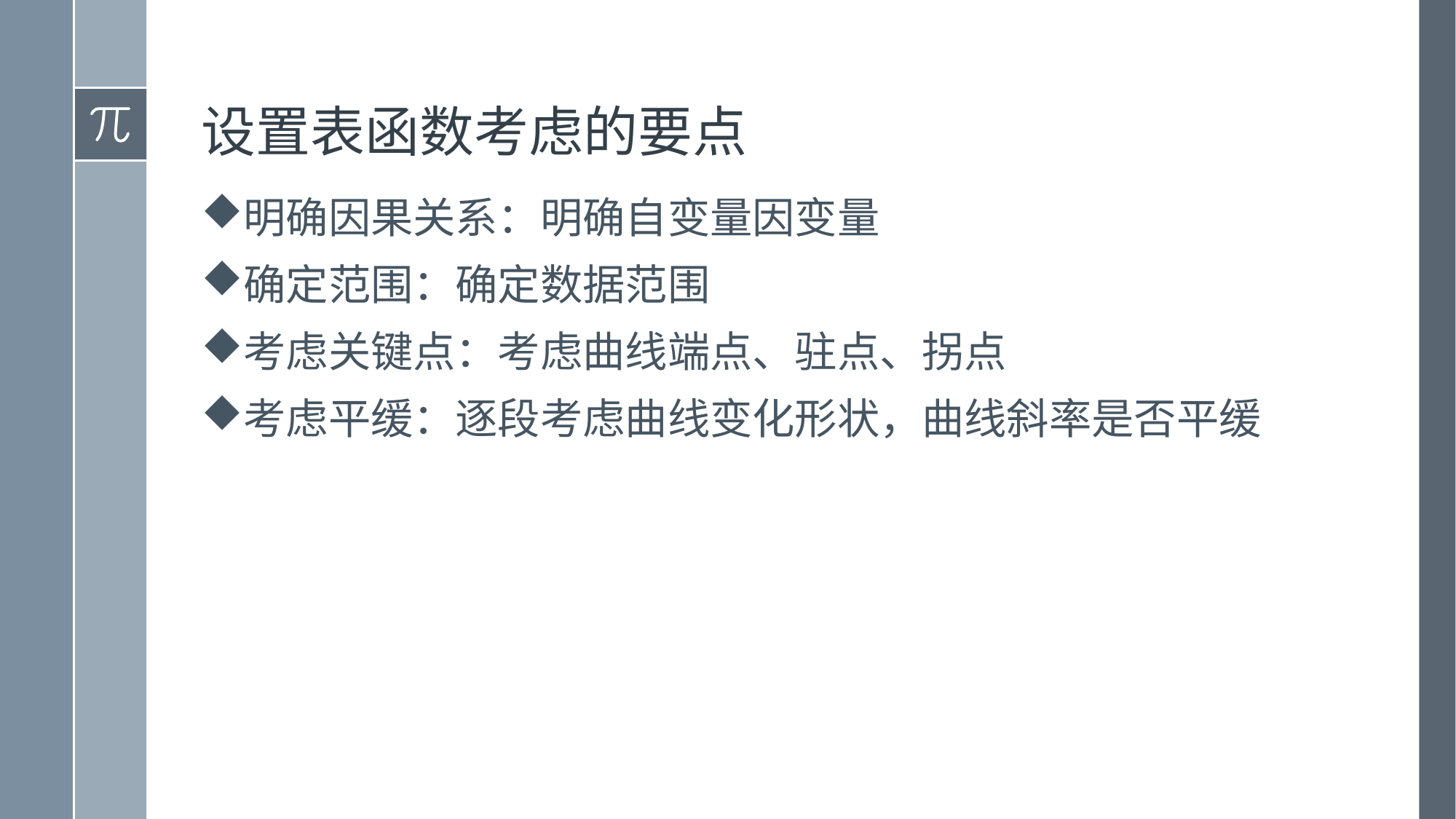

# 设置表函数考虑的要点
明确因果关系：明确自变量因变量
确定范围：确定数据范围
考虑关键点：考虑曲线端点、驻点、拐点
考虑平缓：逐段考虑曲线变化形状，曲线斜率是否平缓